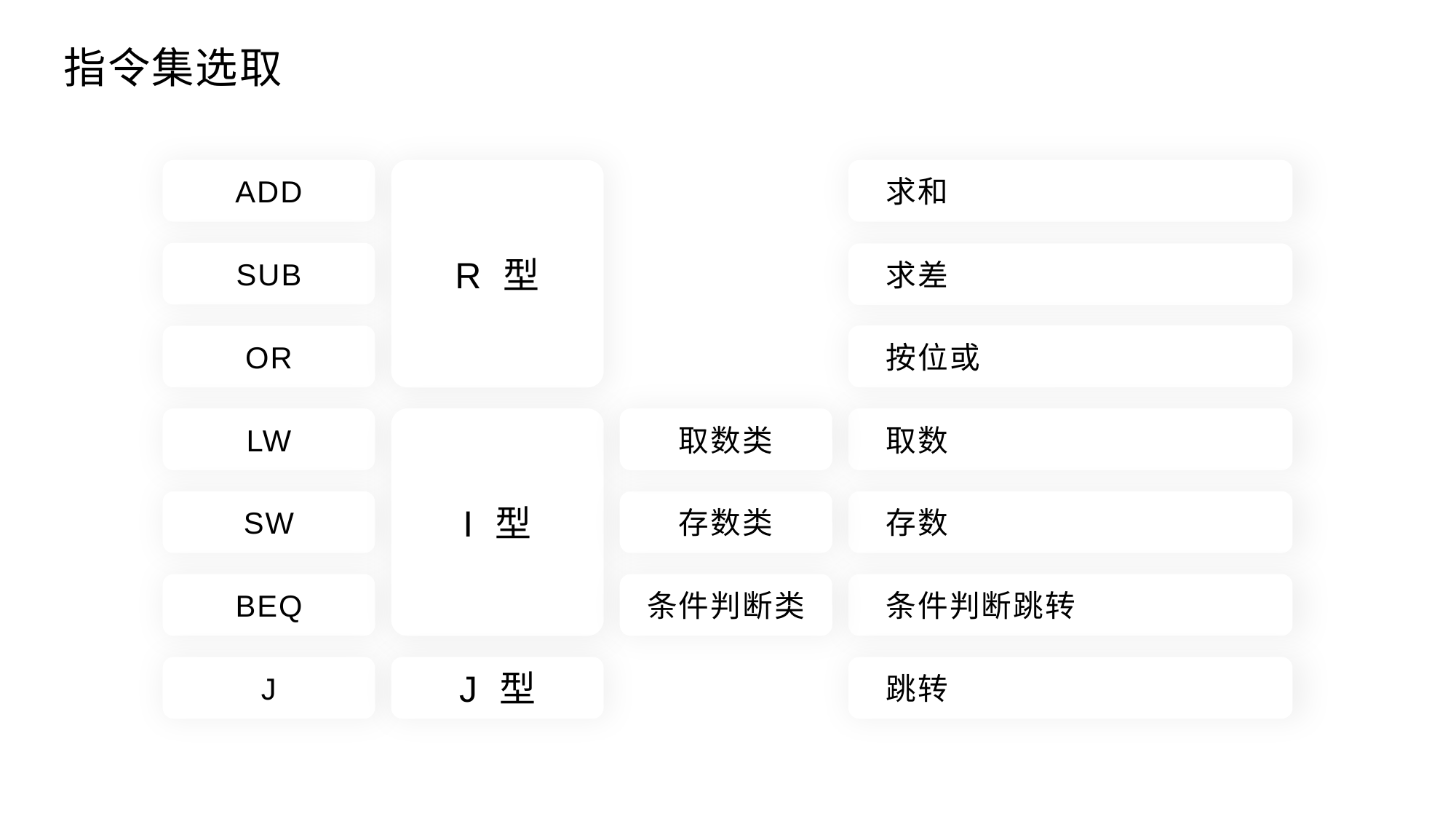

指令集选取

ADD
R 型
求和
SUB
求差
按位或
OR
LW
I 型
取数类
取数
SW
存数类
存数

条件判断跳转
BEQ
条件判断类
跳转
J
J 型